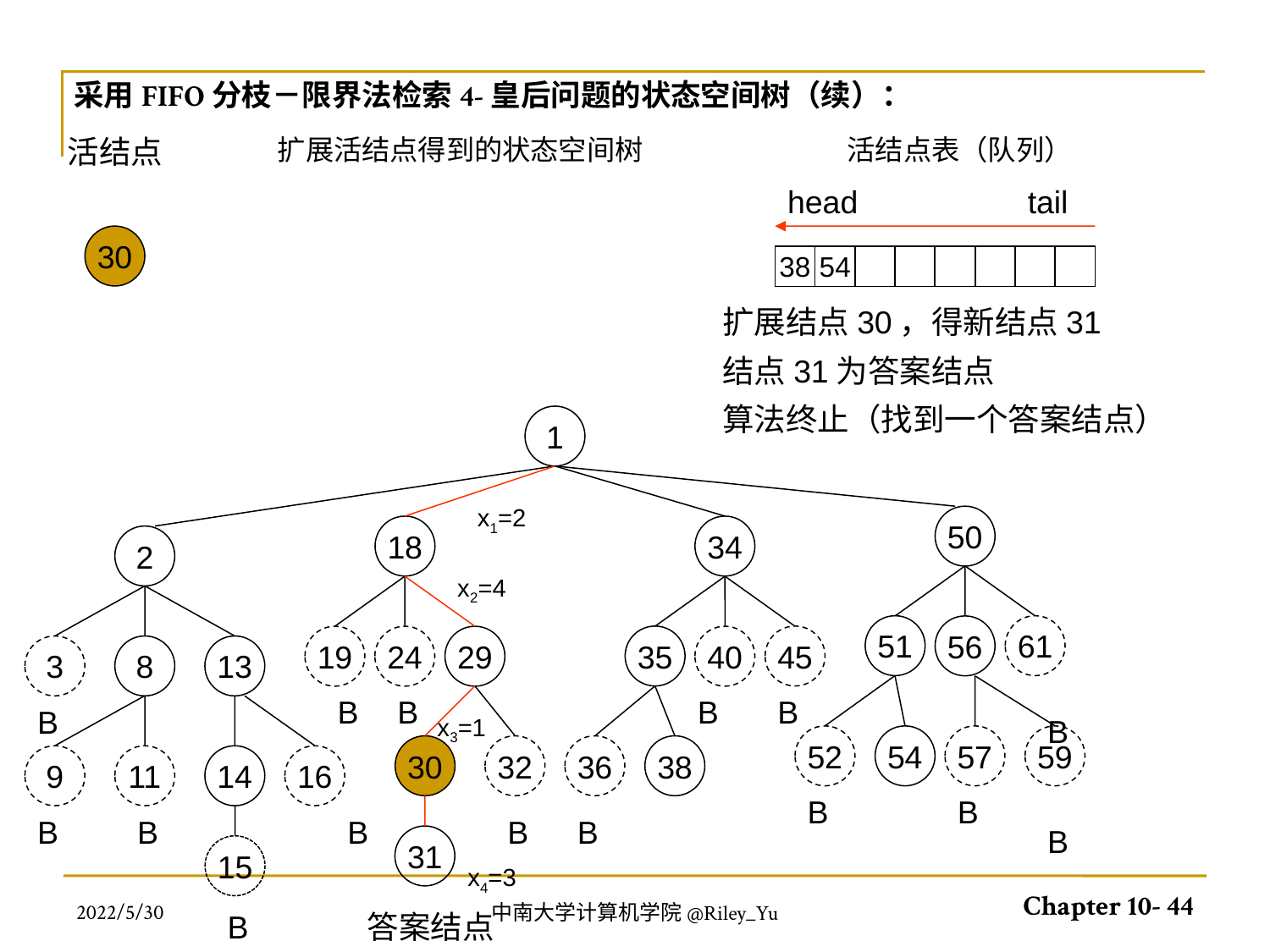

# 采用FIFO分枝－限界法检索4-皇后问题的状态空间树（续）：
活结点
扩展活结点得到的状态空间树
活结点表（队列）
head
tail
30

38
54

扩展结点30，得新结点31
结点31为答案结点
算法终止（找到一个答案结点）
1

x1=2
50
18
34
2
x2=4

51
61
56
35
45
19
24
29
40
3
8
13

B

B
B
B

B

x3=1
B
52
54
57
59
30
32
36
38
9
11
14
16
B
B

B
B

B
B
B
B
31
15
x4=3
B
答案结点
2022/5/30
Chapter 10- 44
中南大学计算机学院@Riley_Yu